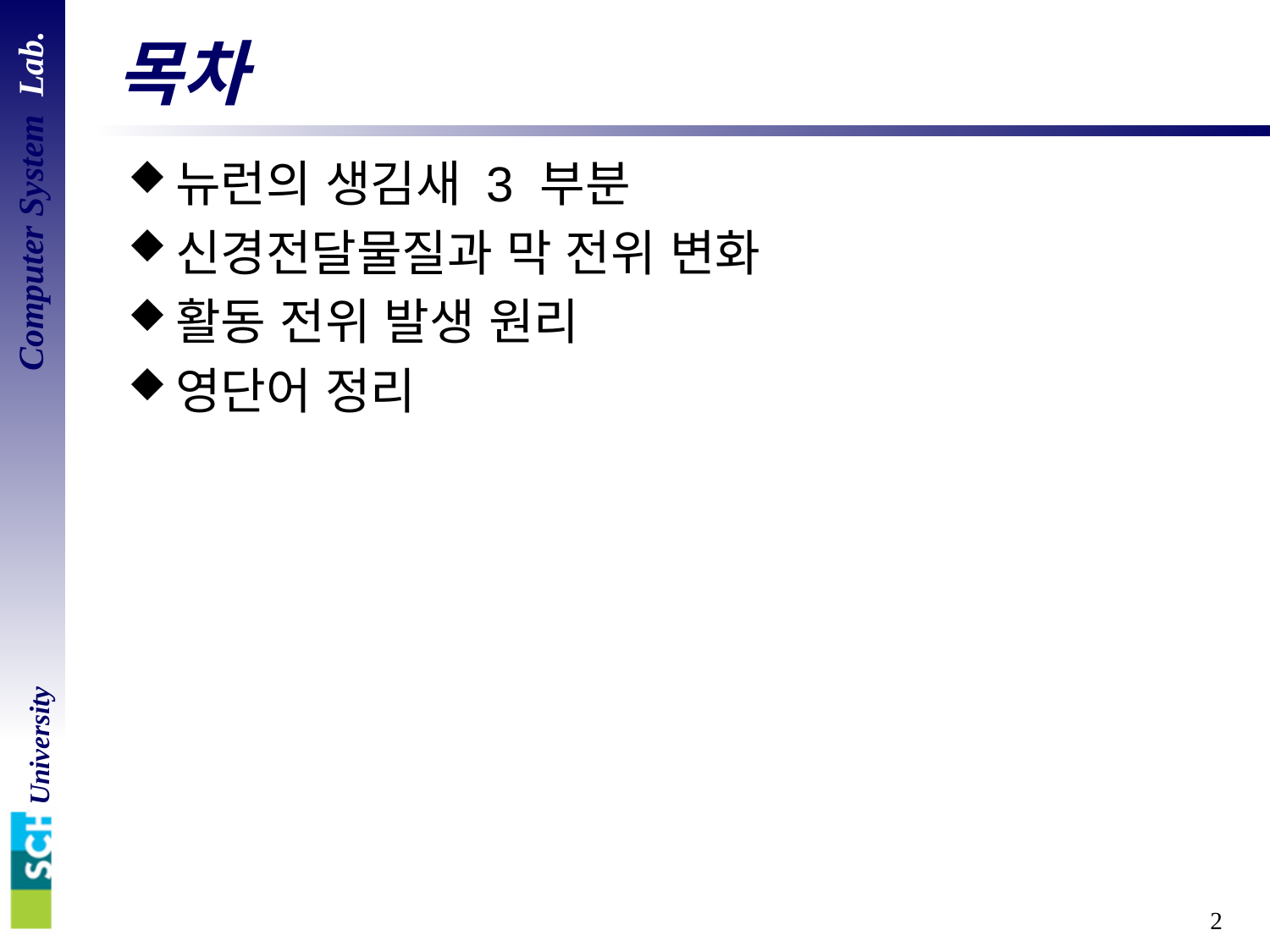

# 목차
뉴런의 생김새 3 부분
신경전달물질과 막 전위 변화
활동 전위 발생 원리
영단어 정리